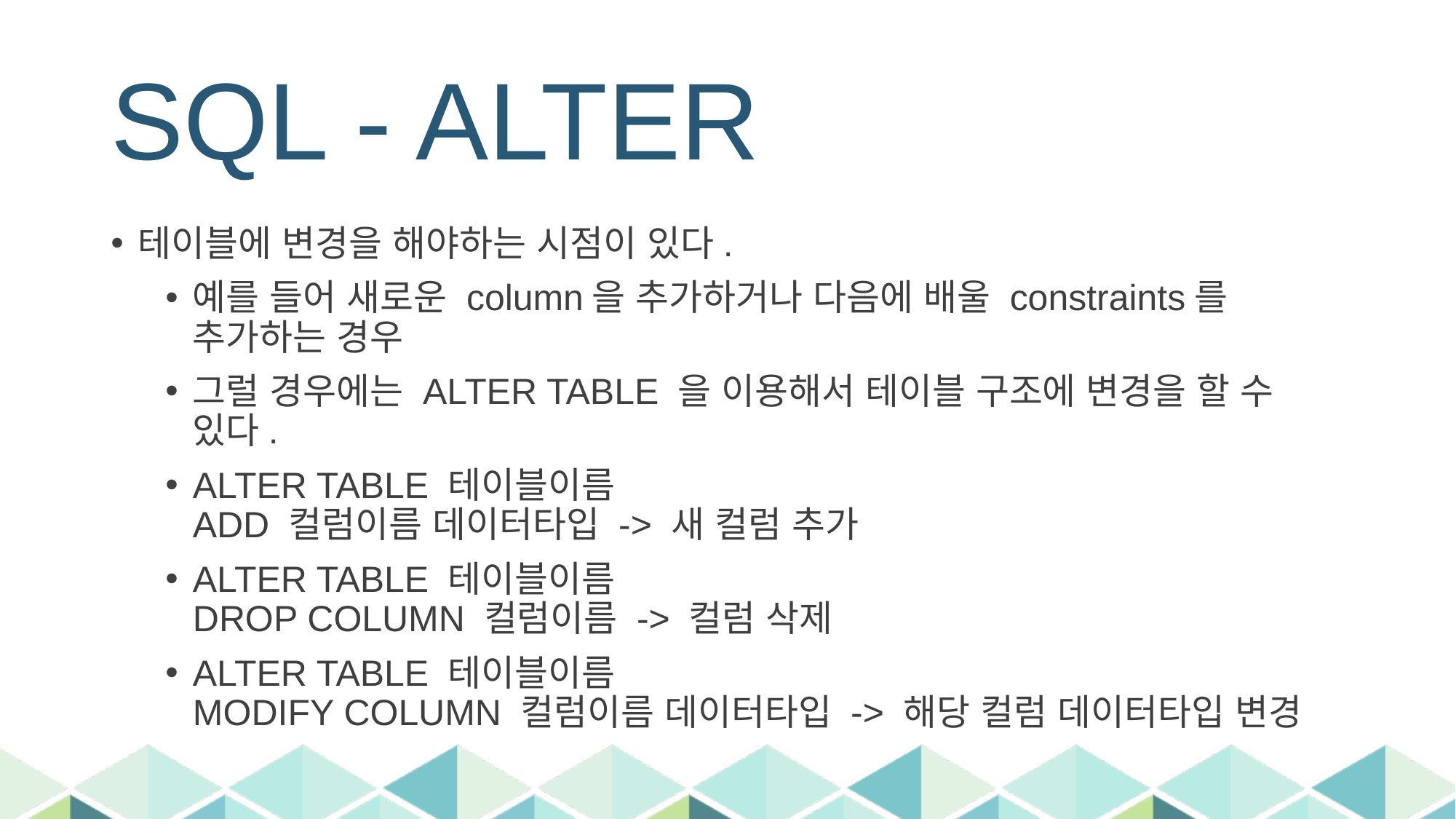

# SQL - ALTER
테이블에 변경을 해야하는 시점이 있다.
예를 들어 새로운 column을 추가하거나 다음에 배울 constraints를 추가하는 경우
그럴 경우에는 ALTER TABLE 을 이용해서 테이블 구조에 변경을 할 수 있다.
ALTER TABLE 테이블이름
ADD 컬럼이름 데이터타입 -> 새 컬럼 추가
ALTER TABLE 테이블이름
DROP COLUMN 컬럼이름 -> 컬럼 삭제
ALTER TABLE 테이블이름
MODIFY COLUMN 컬럼이름 데이터타입 -> 해당 컬럼 데이터타입 변경